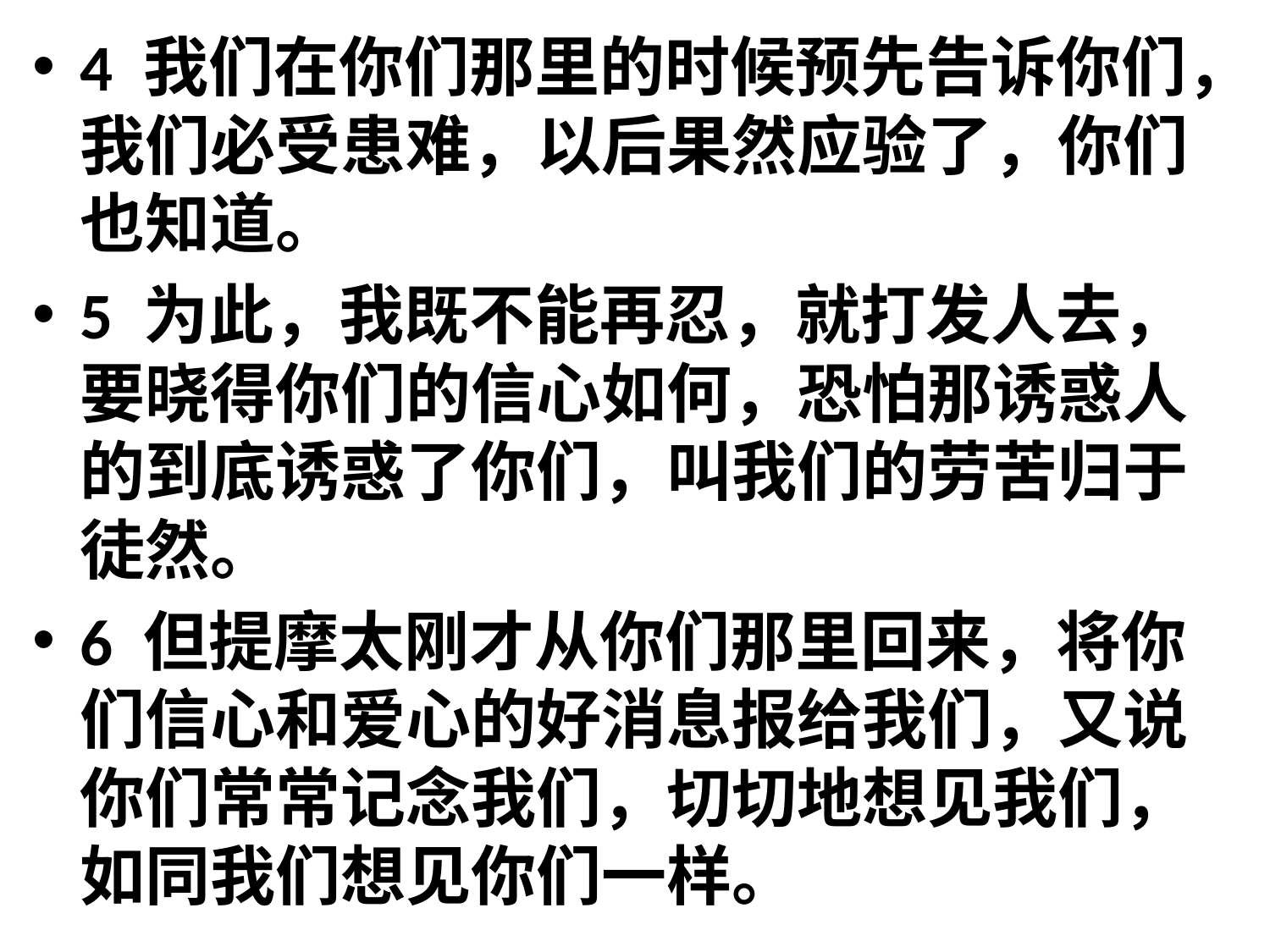

4 我们在你们那里的时候预先告诉你们，我们必受患难，以后果然应验了，你们也知道。
5 为此，我既不能再忍，就打发人去，要晓得你们的信心如何，恐怕那诱惑人的到底诱惑了你们，叫我们的劳苦归于徒然。
6 但提摩太刚才从你们那里回来，将你们信心和爱心的好消息报给我们，又说你们常常记念我们，切切地想见我们，如同我们想见你们一样。